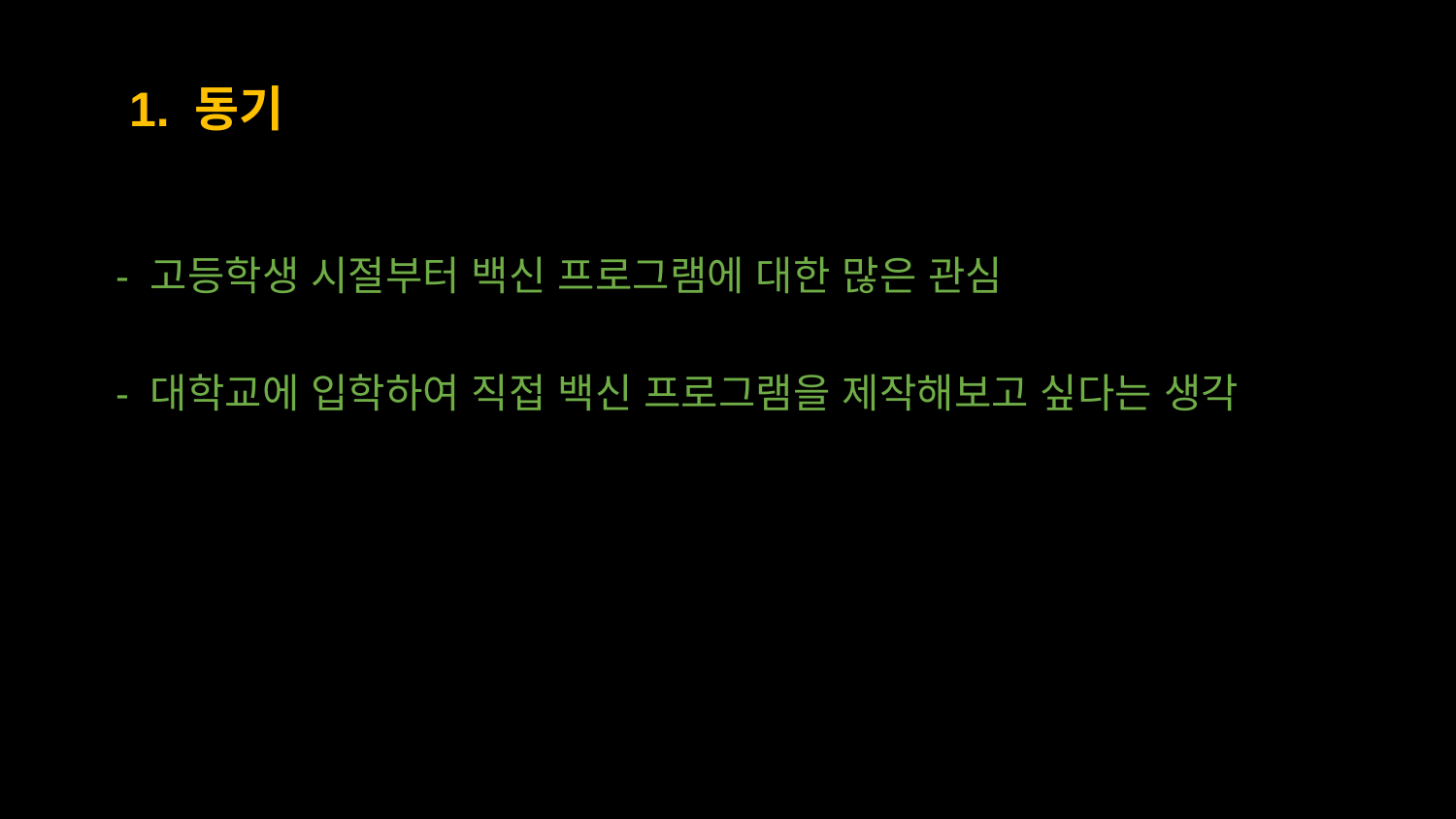

# 1. 동기

- 고등학생 시절부터 백신 프로그램에 대한 많은 관심

- 대학교에 입학하여 직접 백신 프로그램을 제작해보고 싶다는 생각